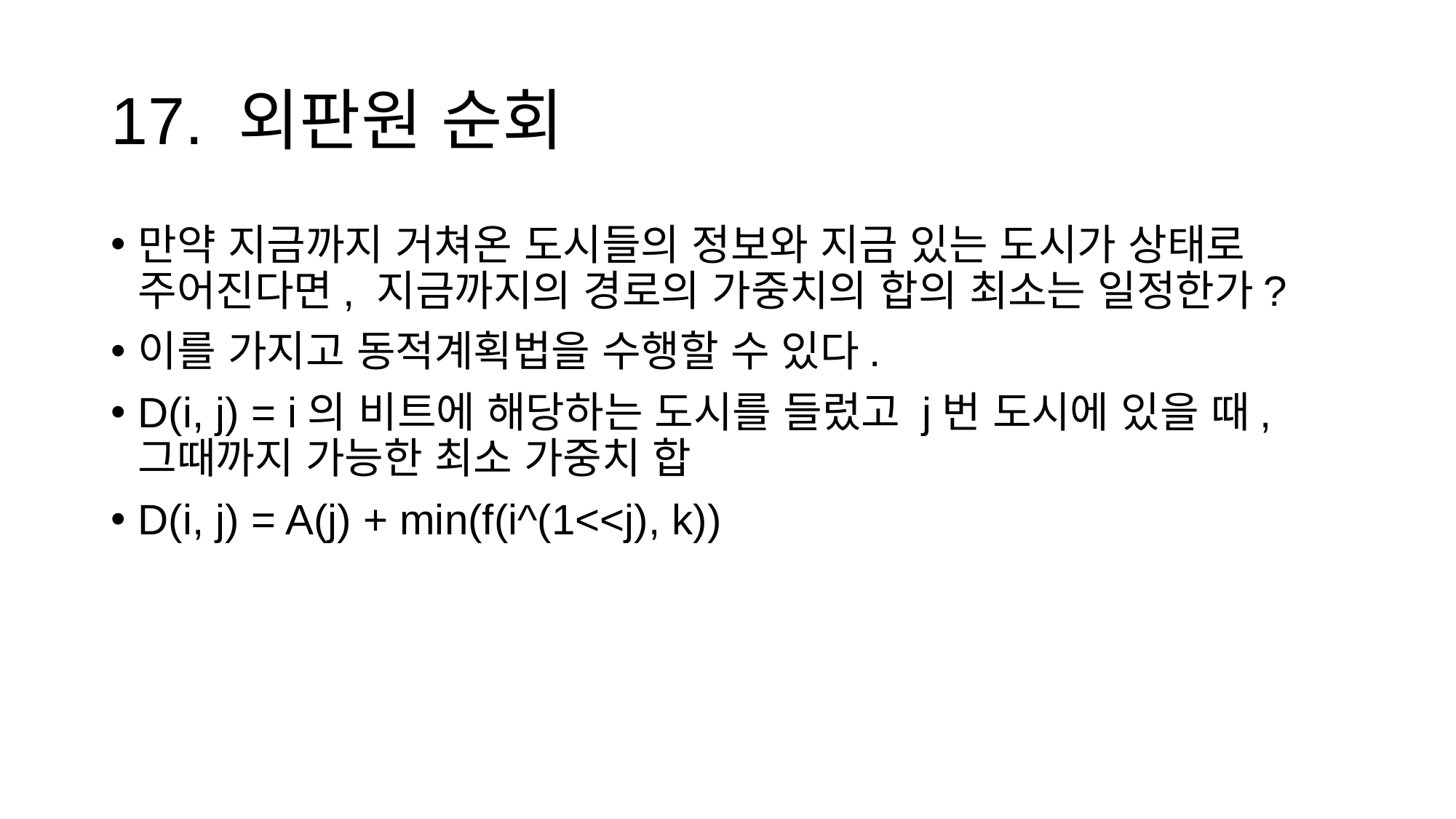

# 17. 외판원 순회
만약 지금까지 거쳐온 도시들의 정보와 지금 있는 도시가 상태로 주어진다면, 지금까지의 경로의 가중치의 합의 최소는 일정한가?
이를 가지고 동적계획법을 수행할 수 있다.
D(i, j) = i의 비트에 해당하는 도시를 들렀고 j번 도시에 있을 때, 그때까지 가능한 최소 가중치 합
D(i, j) = A(j) + min(f(i^(1<<j), k))